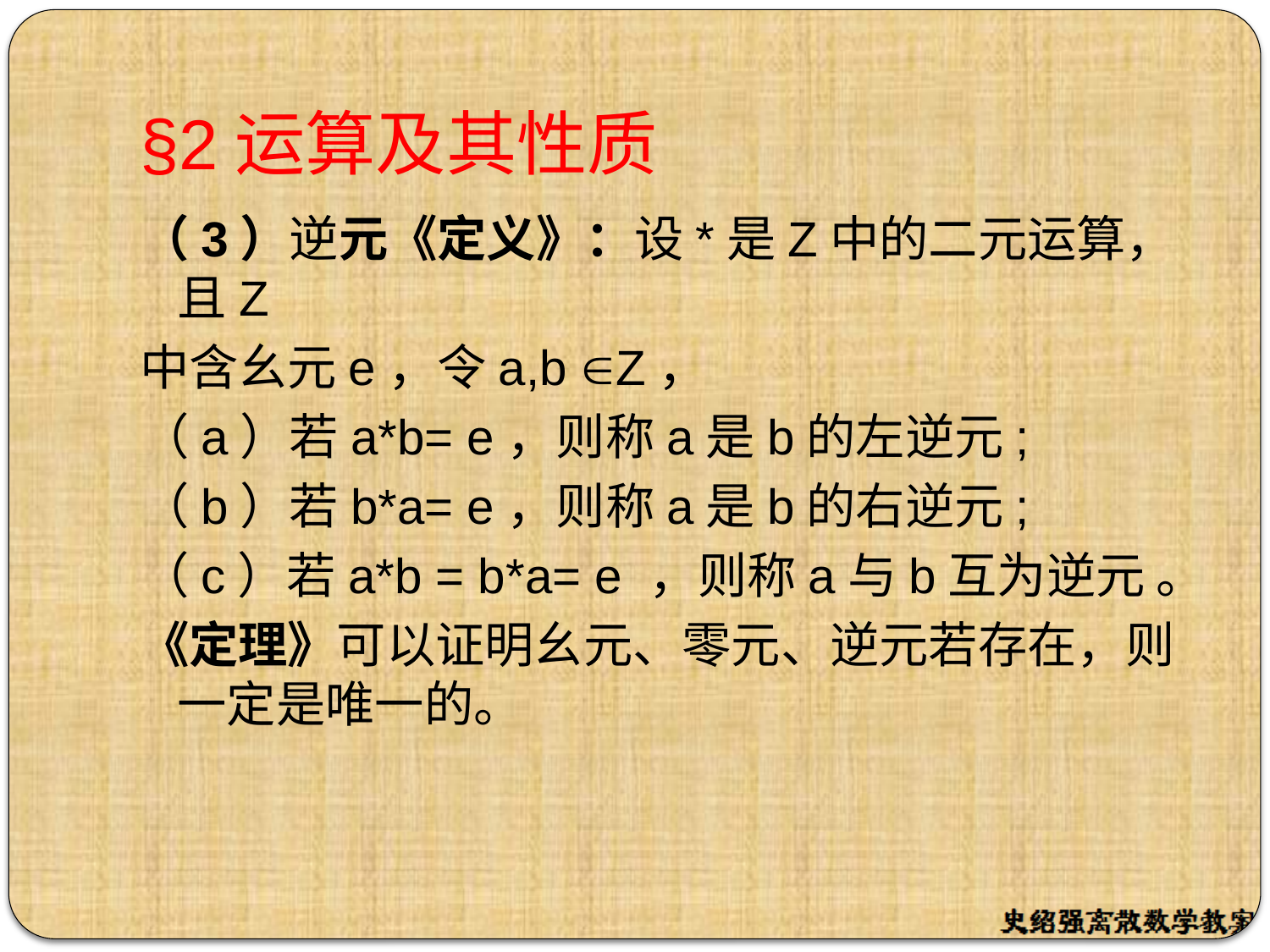

# §2运算及其性质
（3）逆元《定义》：设*是Z中的二元运算，且Z
中含幺元e，令a,b ∈Z，
（a）若a*b= e，则称a是b的左逆元;
（b）若b*a= e，则称a是b的右逆元;
（c）若a*b = b*a= e ，则称a与b互为逆元 。
《定理》可以证明幺元、零元、逆元若存在，则一定是唯一的。